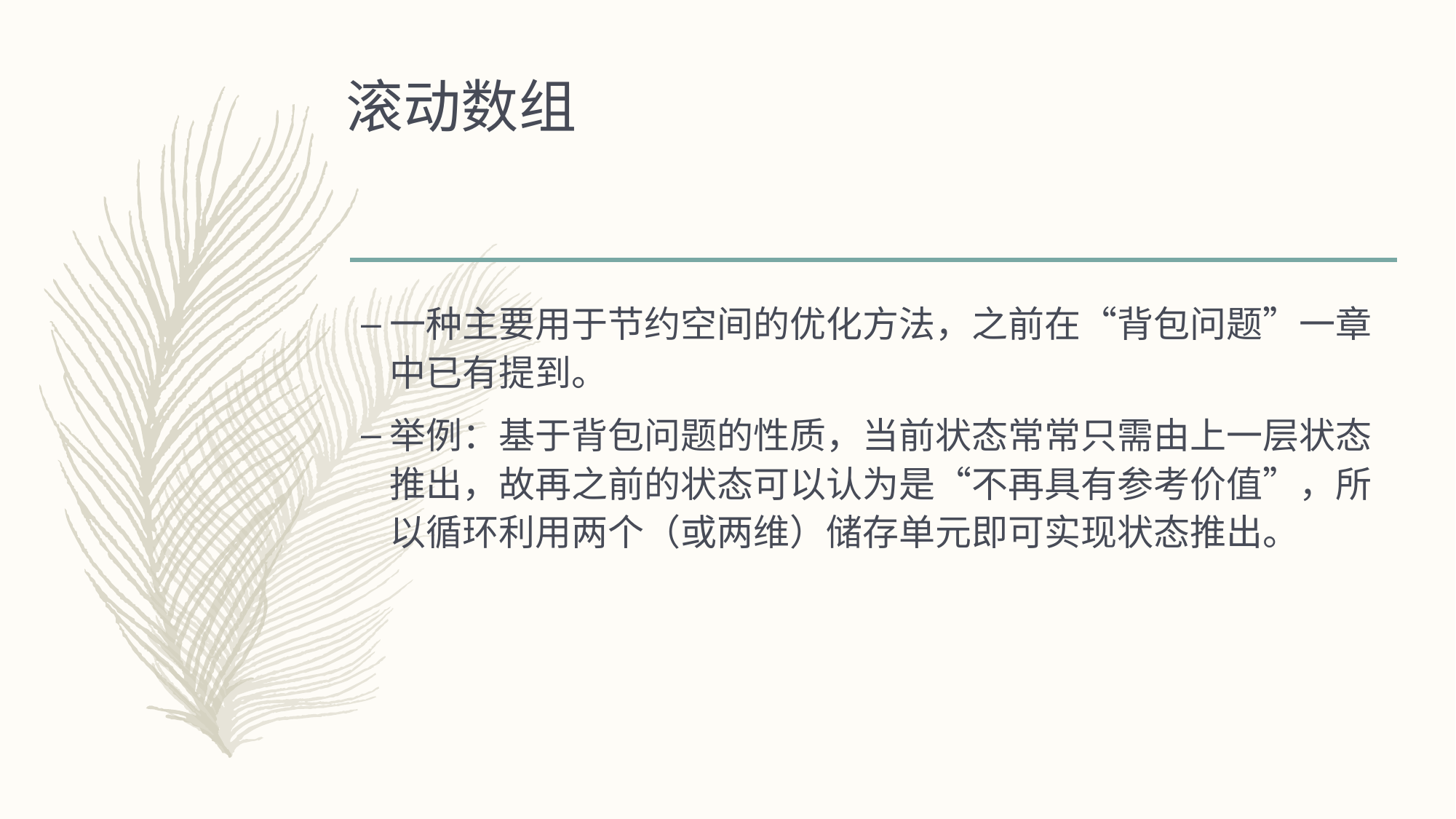

# 滚动数组
一种主要用于节约空间的优化方法，之前在“背包问题”一章中已有提到。
举例：基于背包问题的性质，当前状态常常只需由上一层状态推出，故再之前的状态可以认为是“不再具有参考价值”，所以循环利用两个（或两维）储存单元即可实现状态推出。